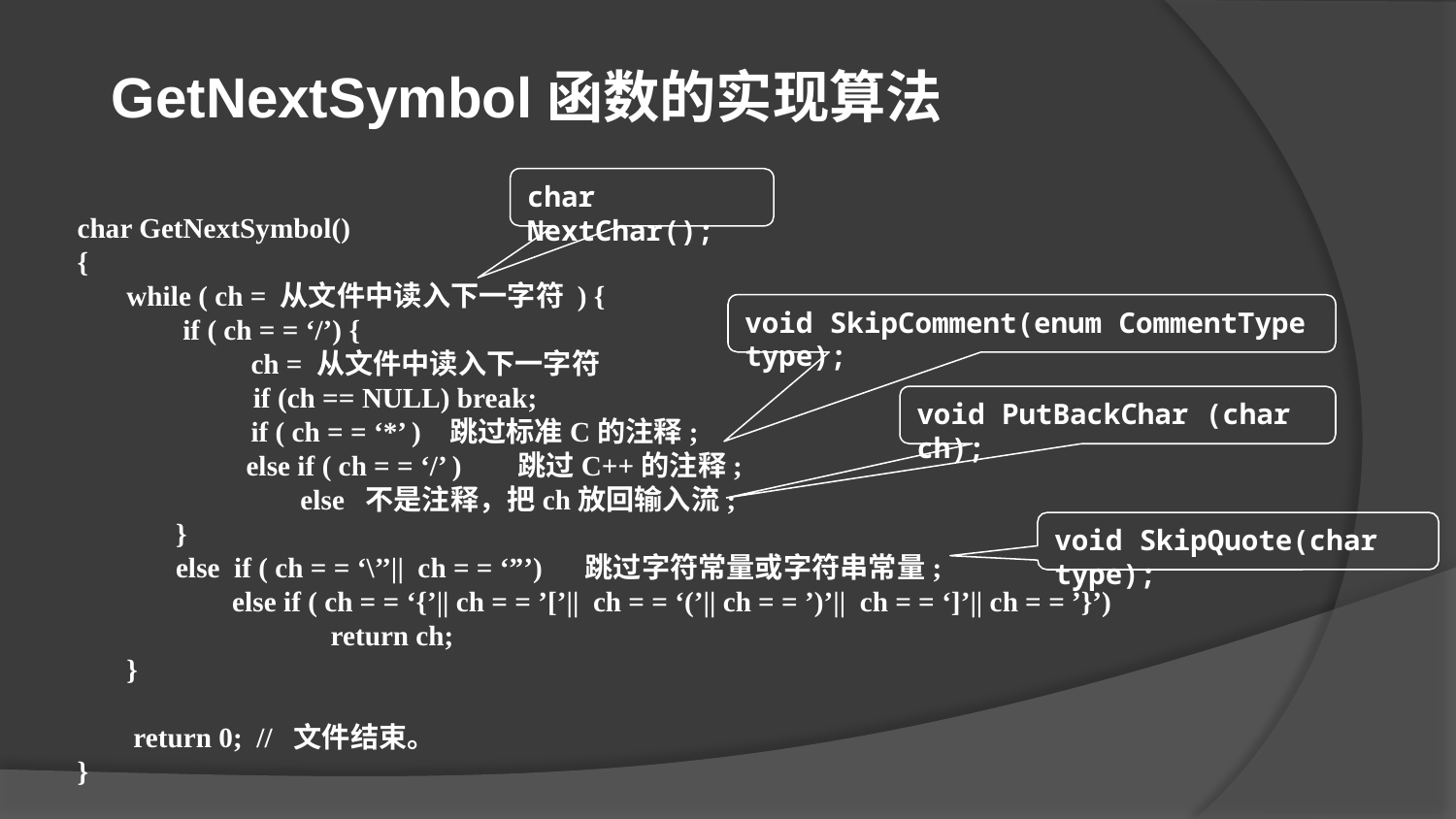

GetNextSymbol函数的实现算法
char NextChar();

char GetNextSymbol()
{
       while ( ch = 从文件中读入下一字符 ) {
               if ( ch = = ‘/’) {
	    ch = 从文件中读入下一字符
                         if (ch == NULL) break;
	    if ( ch = = ‘*’ )   跳过标准C的注释;
                        else if ( ch = = ‘/’ )       跳过C++的注释;
	           else  不是注释，把ch放回输入流;
              }
              else  if ( ch = = ‘\’’||  ch = = ‘”’)     跳过字符常量或字符串常量;
                      else if ( ch = = ‘{’|| ch = = ’[’||  ch = = ‘(’|| ch = = ’)’||  ch = = ‘]’|| ch = = ’}’)
                                    return ch;
       }

        return 0;  //  文件结束。
}
void SkipComment(enum CommentType type);
void PutBackChar (char ch);
void SkipQuote(char type);